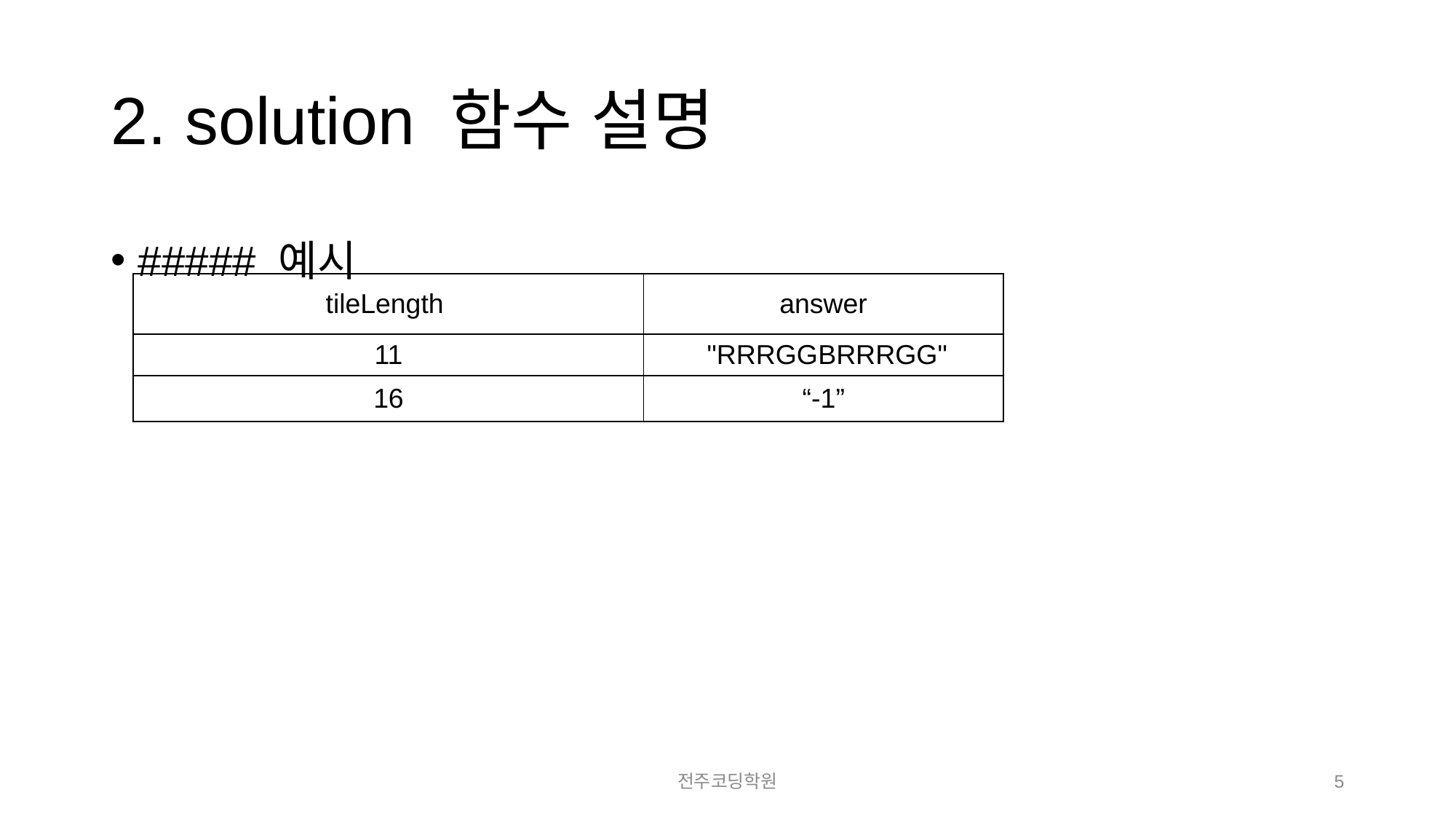

# 2. solution 함수 설명
##### 예시

| tileLength | answer |
| --- | --- |
| 11 | "RRRGGBRRRGG" |
| 16 | “-1” |
전주코딩학원
5